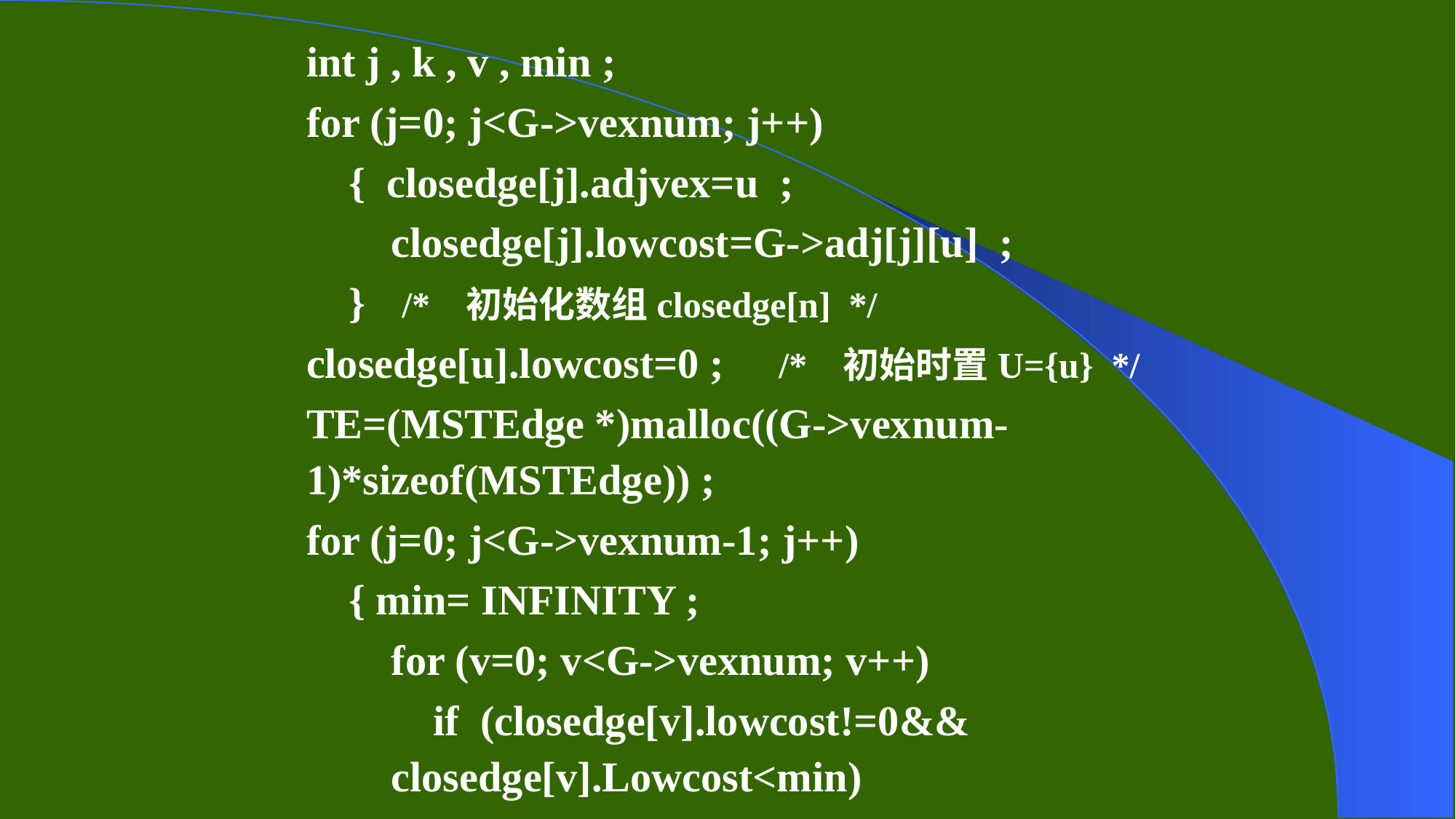

int j , k , v , min ;
for (j=0; j<G->vexnum; j++)
{  closedge[j].adjvex=u  ;
closedge[j].lowcost=G->adj[j][u]  ;
}    /*   初始化数组closedge[n]  */
closedge[u].lowcost=0 ;      /*   初始时置U={u}  */
TE=(MSTEdge *)malloc((G->vexnum-1)*sizeof(MSTEdge)) ;
for (j=0; j<G->vexnum-1; j++)
{ min= INFINITY ;
for (v=0; v<G->vexnum; v++)
    if  (closedge[v].lowcost!=0&& closedge[v].Lowcost<min)